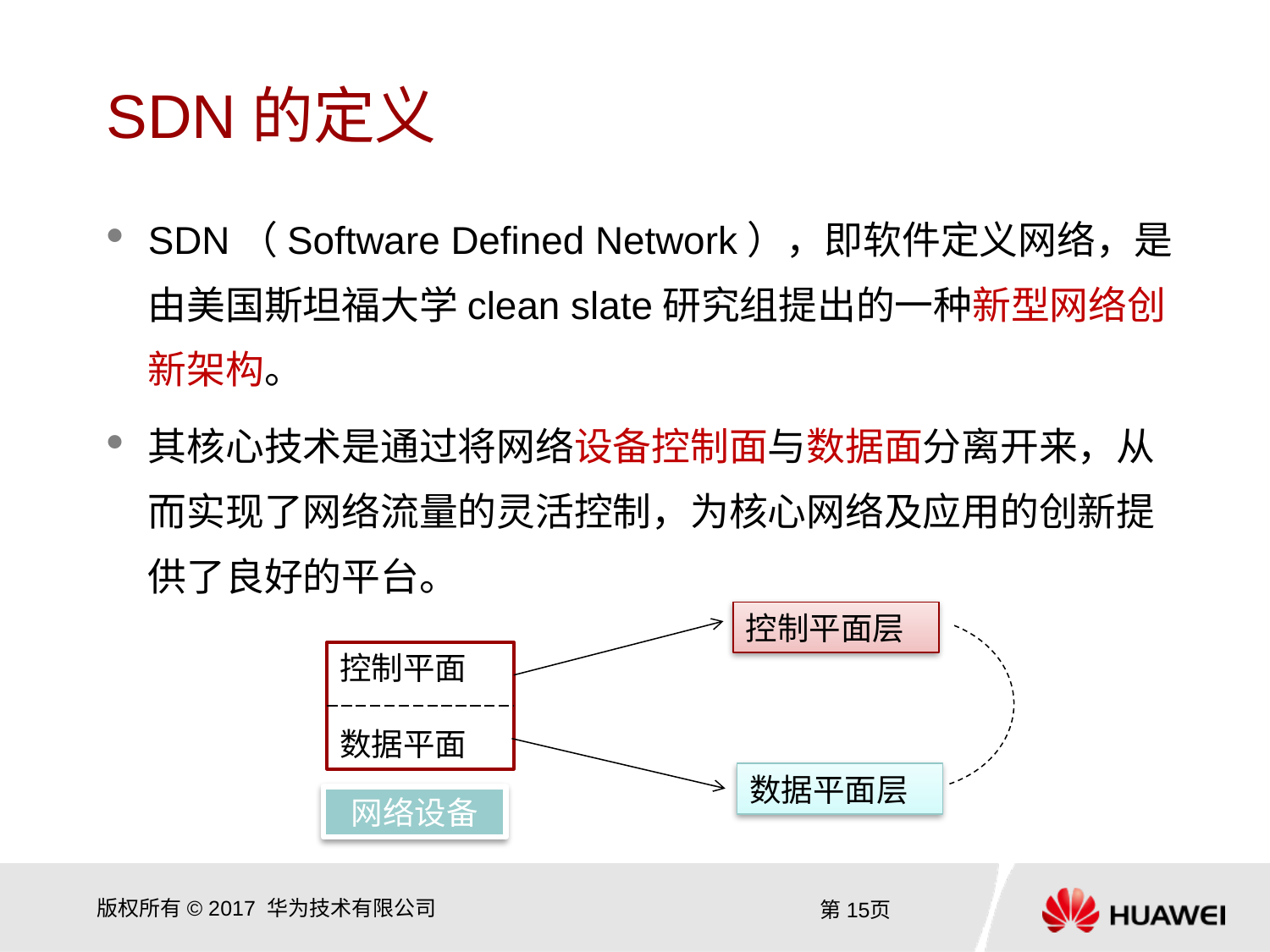

# SDN的定义
SDN（Software Defined Network），即软件定义网络，是由美国斯坦福大学clean slate研究组提出的一种新型网络创新架构。
其核心技术是通过将网络设备控制面与数据面分离开来，从而实现了网络流量的灵活控制，为核心网络及应用的创新提供了良好的平台。

控制平面层

控制平面

数据平面
数据平面层
网络设备